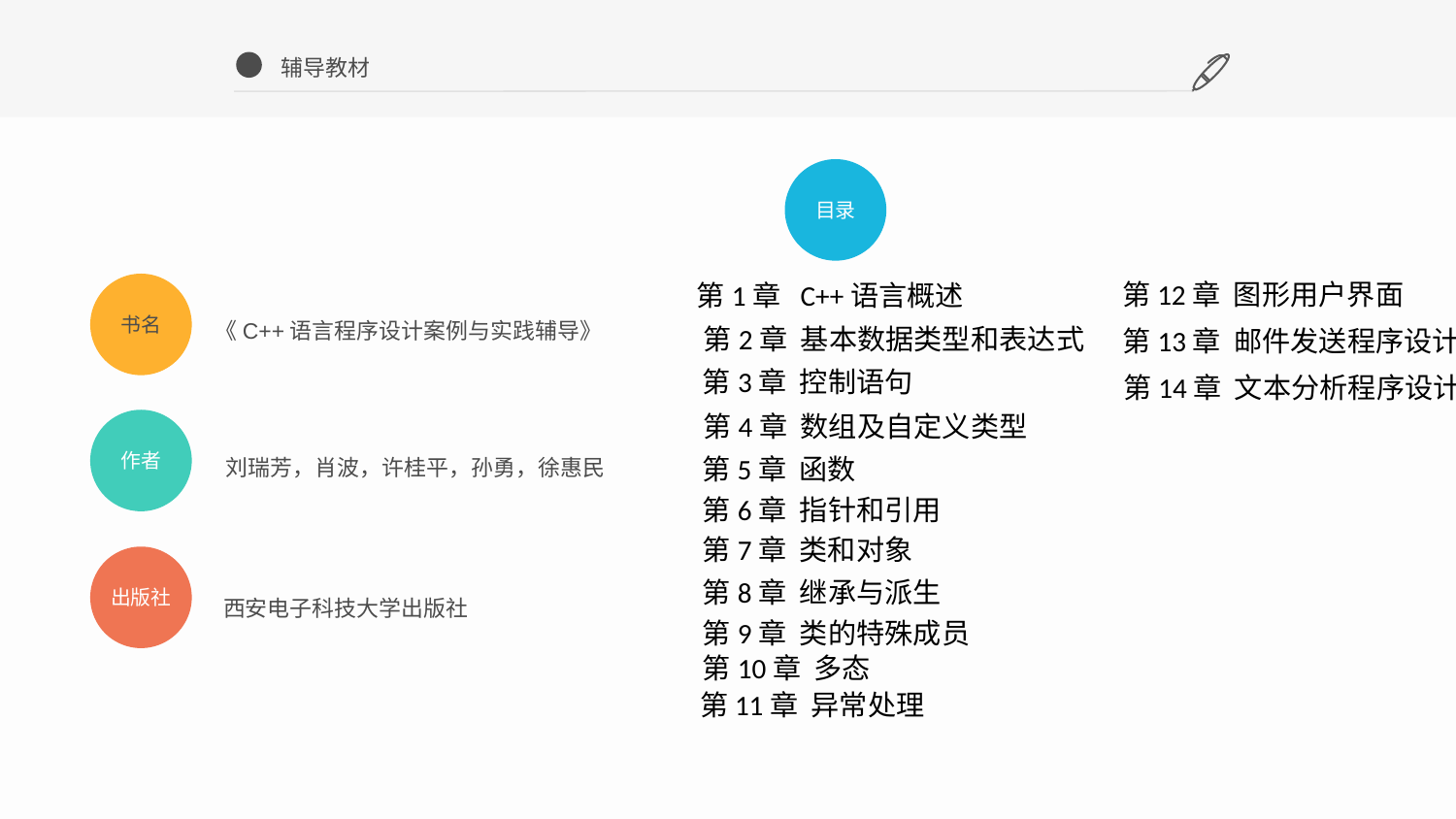

辅导教材

目录
第12章  图形用户界面
第1章  C++语言概述
书名
《C++语言程序设计案例与实践辅导》
第2章  基本数据类型和表达式
第13章  邮件发送程序设计
第3章  控制语句
第14章  文本分析程序设计
第4章  数组及自定义类型
作者
刘瑞芳，肖波，许桂平，孙勇，徐惠民
第5章  函数
第6章  指针和引用
第7章  类和对象
出版社
第8章  继承与派生
西安电子科技大学出版社
第9章  类的特殊成员
第10章  多态
第11章  异常处理